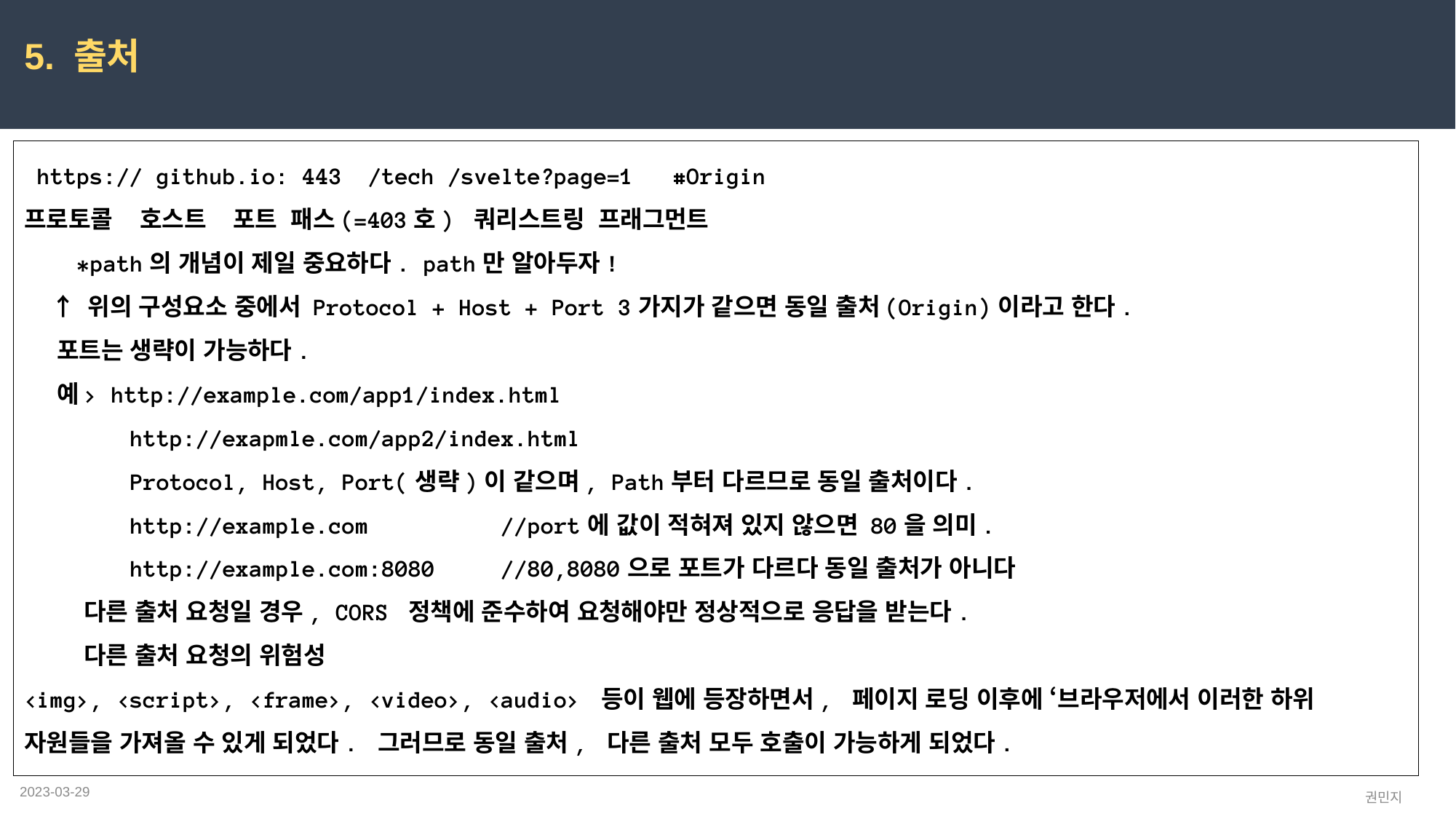

5. 출처
 https:// github.io: 443  /tech /svelte?page=1   #Origin
프로토콜    호스트    포트  패스(=403호) 쿼리스트링  프래그먼트
    *path의 개념이 제일 중요하다. path만 알아두자!
    ↑ 위의 구성요소 중에서 Protocol + Host + Port 3가지가 같으면 동일 출처(Origin)이라고 한다.
    포트는 생략이 가능하다.
    예> http://example.com/app1/index.html
        http://exapmle.com/app2/index.html
        Protocol, Host, Port(생략)이 같으며, Path부터 다르므로 동일 출처이다.
        http://example.com          //port에 값이 적혀져 있지 않으면 80을 의미.
        http://example.com:8080     //80,8080으로 포트가 다르다 동일 출처가 아니다
        다른 출처 요청일 경우, CORS 정책에 준수하여 요청해야만 정상적으로 응답을 받는다.
        다른 출처 요청의 위험성
<img>, <script>, <frame>, <video>, <audio> 등이 웹에 등장하면서, 페이지 로딩 이후에 ‘브라우저에서 이러한 하위 자원들을 가져올 수 있게 되었다. 그러므로 동일 출처, 다른 출처 모두 호출이 가능하게 되었다.
2023-03-29
권민지